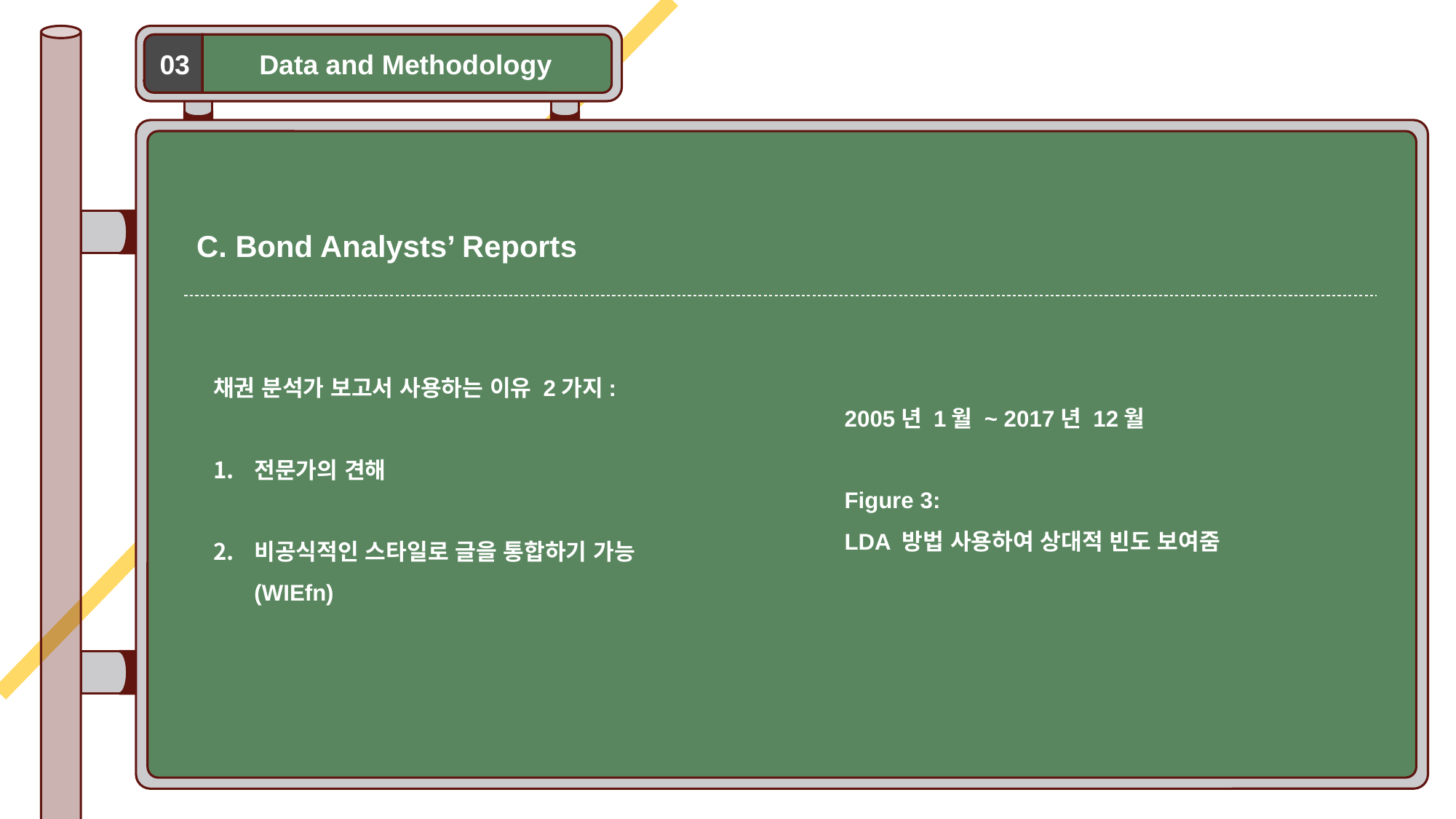

Data and Methodology

03
C. Bond Analysts’ Reports
채권 분석가 보고서 사용하는 이유 2가지:

전문가의 견해

비공식적인 스타일로 글을 통합하기 가능 (WIEfn)
2005년 1월 ~ 2017년 12월

Figure 3:
LDA 방법 사용하여 상대적 빈도 보여줌